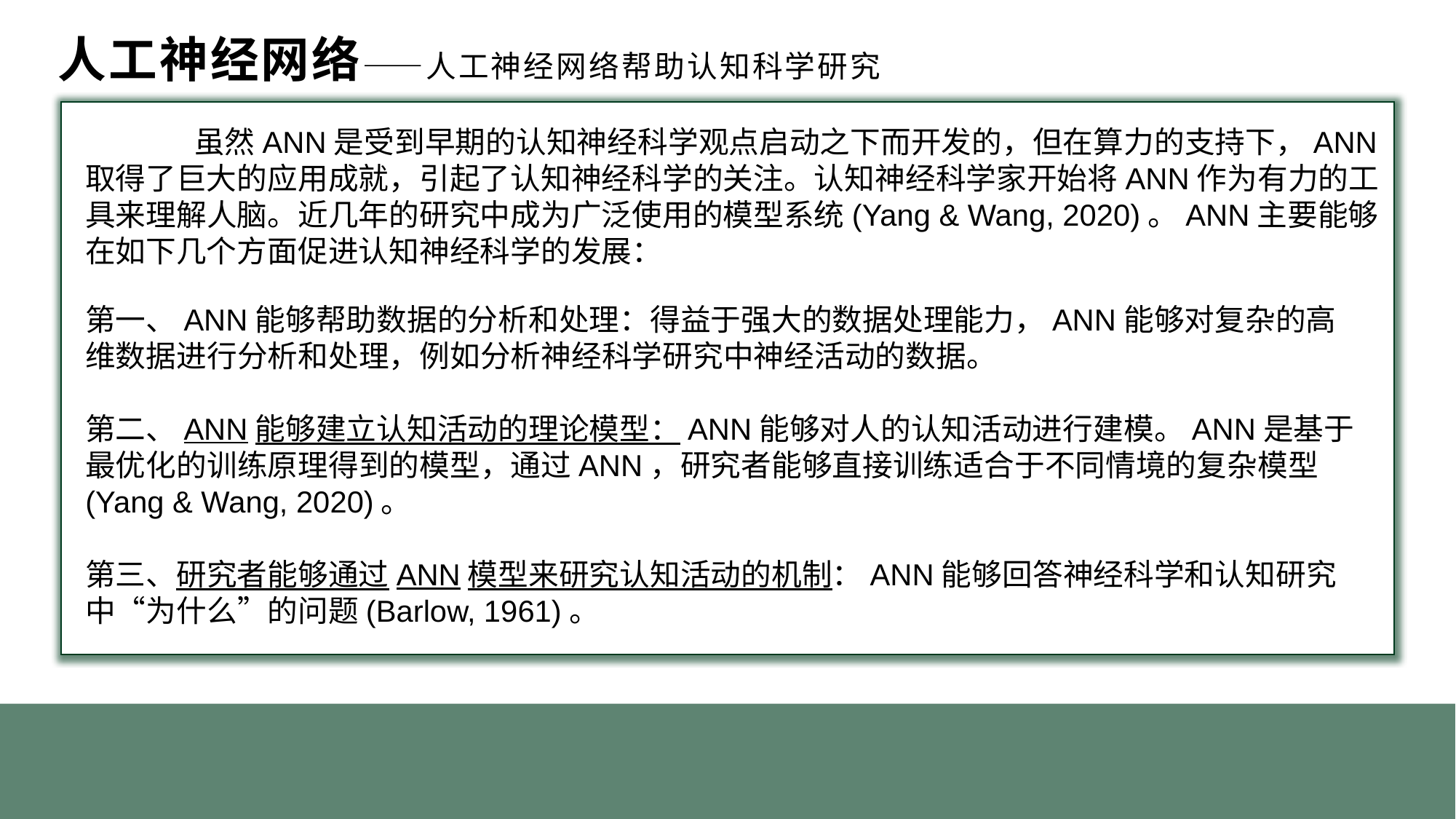

人工神经网络——人工神经网络帮助认知科学研究

	虽然ANN是受到早期的认知神经科学观点启动之下而开发的，但在算力的支持下，ANN取得了巨大的应用成就，引起了认知神经科学的关注。认知神经科学家开始将ANN作为有力的工具来理解人脑。近几年的研究中成为广泛使用的模型系统(Yang & Wang, 2020)。ANN主要能够在如下几个方面促进认知神经科学的发展：
第一、ANN能够帮助数据的分析和处理：得益于强大的数据处理能力，ANN能够对复杂的高维数据进行分析和处理，例如分析神经科学研究中神经活动的数据。

第二、ANN能够建立认知活动的理论模型：ANN能够对人的认知活动进行建模。ANN是基于最优化的训练原理得到的模型，通过ANN，研究者能够直接训练适合于不同情境的复杂模型(Yang & Wang, 2020)。

第三、研究者能够通过ANN模型来研究认知活动的机制：ANN能够回答神经科学和认知研究中“为什么”的问题(Barlow, 1961)。